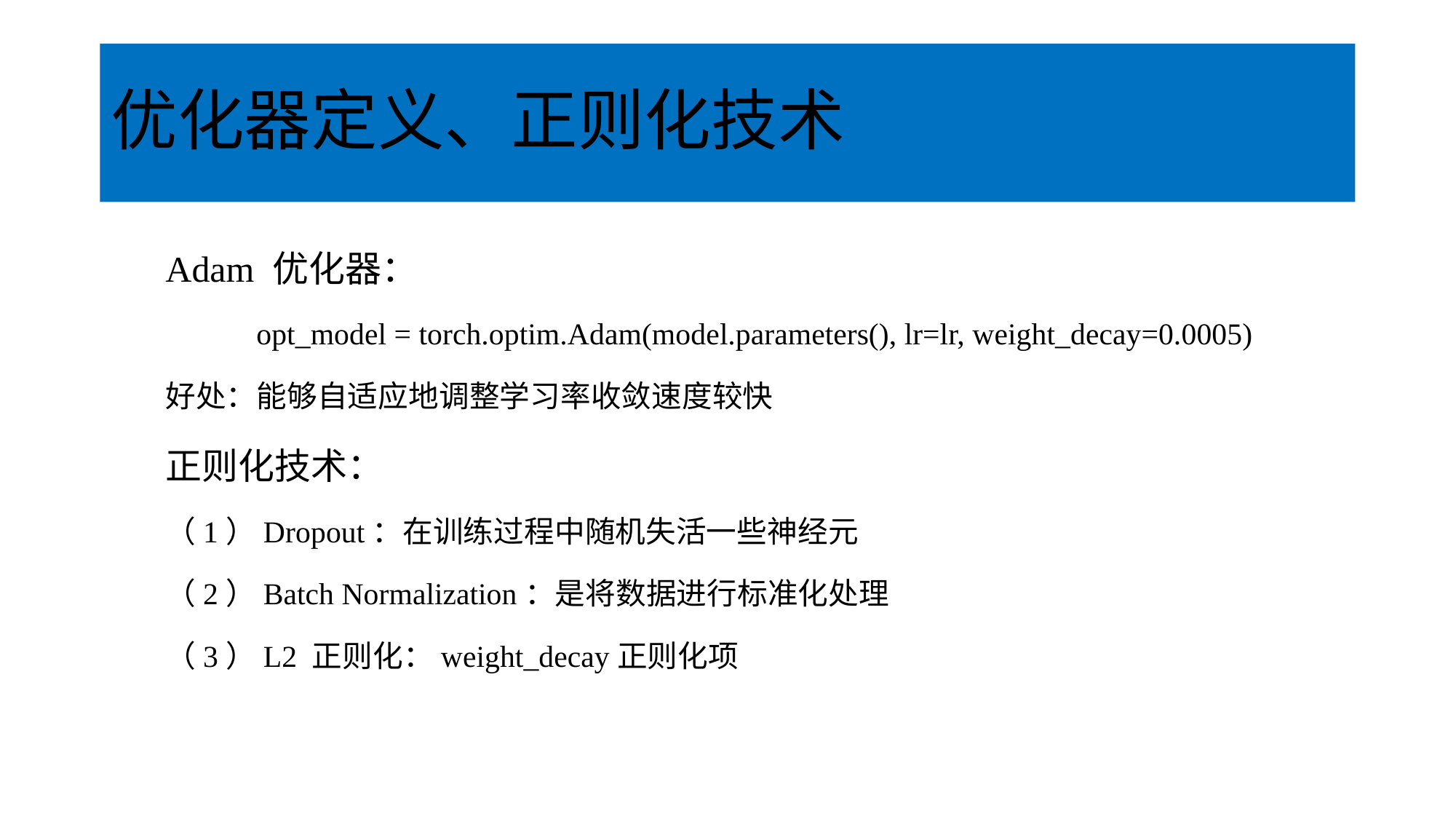

# 优化器定义、正则化技术
Adam 优化器：
opt_model = torch.optim.Adam(model.parameters(), lr=lr, weight_decay=0.0005)
好处：能够自适应地调整学习率收敛速度较快
正则化技术：
（1）Dropout：在训练过程中随机失活一些神经元
（2）Batch Normalization：是将数据进行标准化处理
（3）L2 正则化：weight_decay正则化项